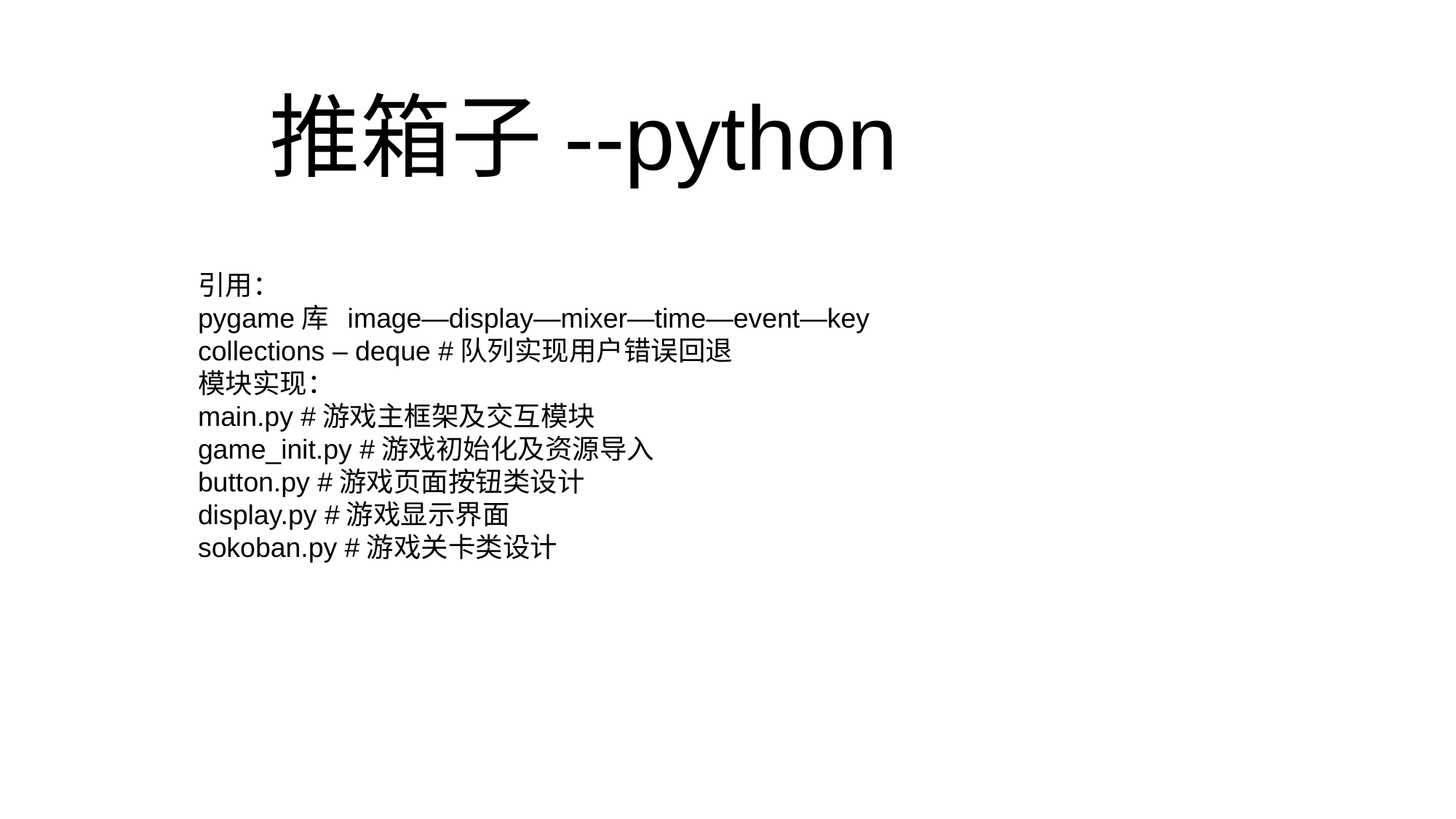

# 推箱子--python
引用：
pygame库  image—display—mixer—time—event—key
collections – deque #队列实现用户错误回退
模块实现：
main.py #游戏主框架及交互模块
game_init.py #游戏初始化及资源导入
button.py #游戏页面按钮类设计
display.py #游戏显示界面
sokoban.py #游戏关卡类设计